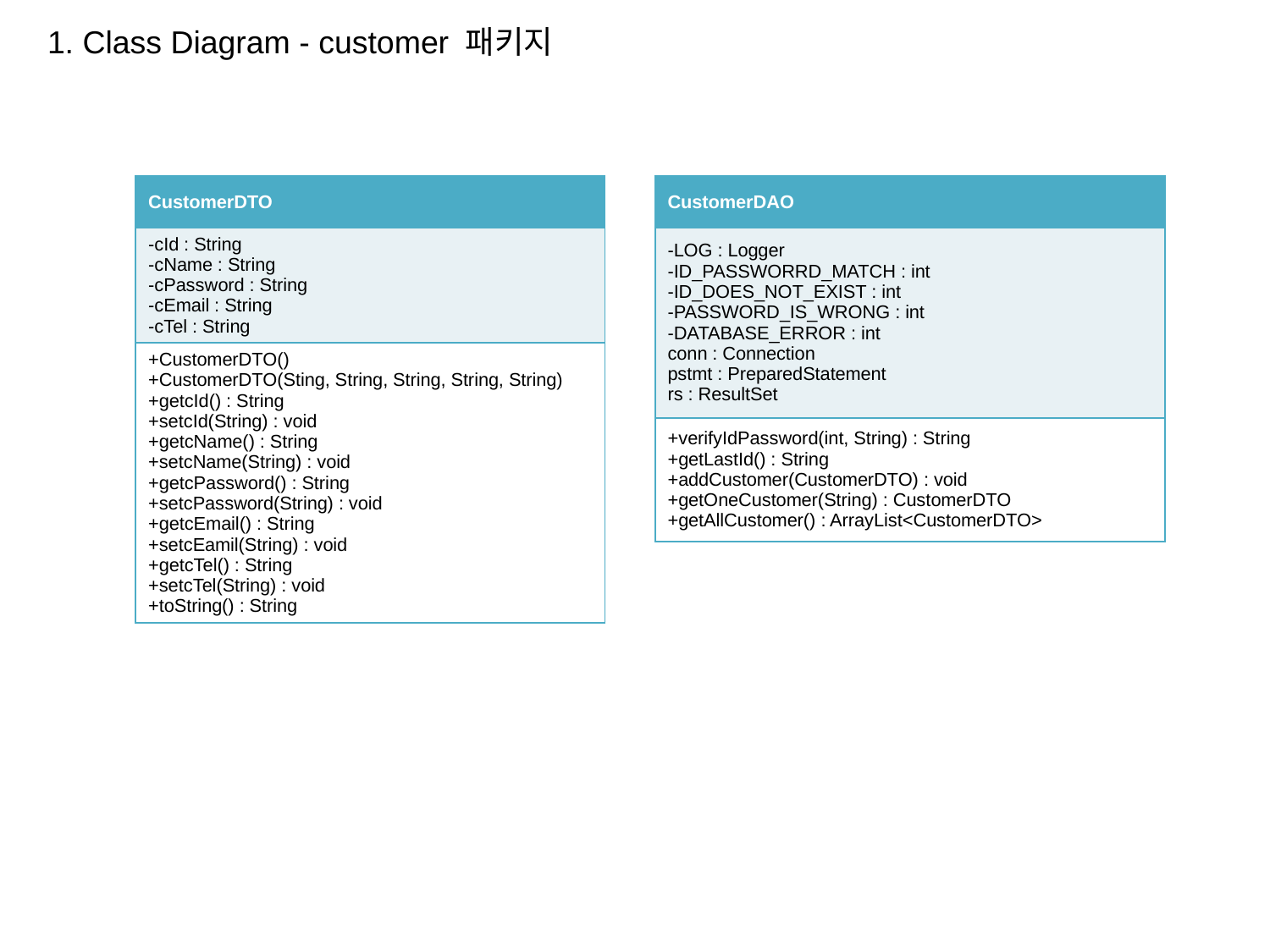

1. Class Diagram - customer 패키지
| CustomerDTO |
| --- |
| -cId : String -cName : String -cPassword : String -cEmail : String -cTel : String |
| +CustomerDTO() +CustomerDTO(Sting, String, String, String, String) +getcId() : String +setcId(String) : void +getcName() : String +setcName(String) : void +getcPassword() : String +setcPassword(String) : void +getcEmail() : String +setcEamil(String) : void +getcTel() : String +setcTel(String) : void +toString() : String |
| CustomerDAO |
| --- |
| -LOG : Logger -ID\_PASSWORRD\_MATCH : int -ID\_DOES\_NOT\_EXIST : int -PASSWORD\_IS\_WRONG : int -DATABASE\_ERROR : int conn : Connection pstmt : PreparedStatement rs : ResultSet |
| +verifyIdPassword(int, String) : String +getLastId() : String +addCustomer(CustomerDTO) : void +getOneCustomer(String) : CustomerDTO +getAllCustomer() : ArrayList<CustomerDTO> |